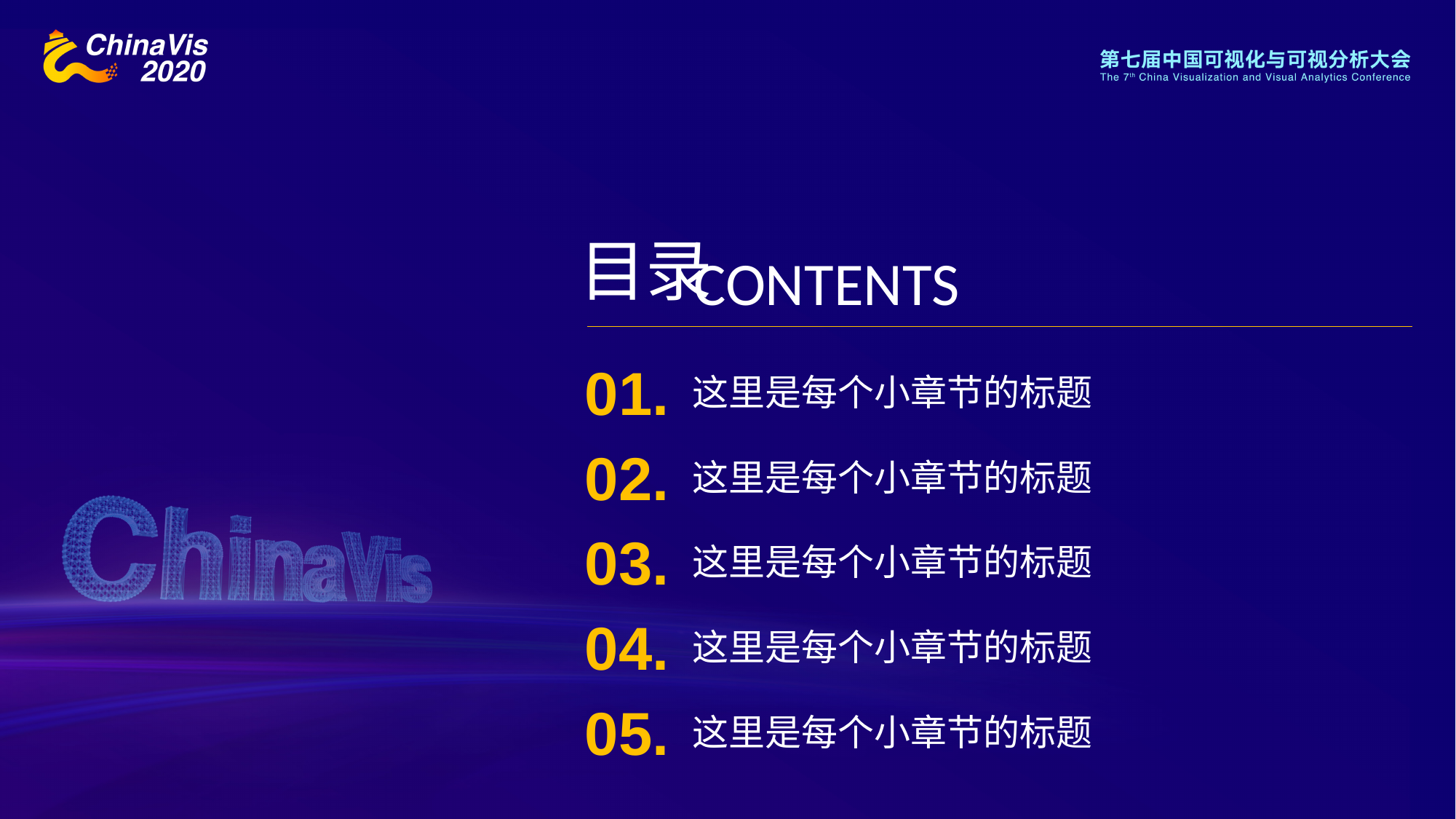

目录
contents
01.
这里是每个小章节的标题
02.
这里是每个小章节的标题
03.
这里是每个小章节的标题
04.
这里是每个小章节的标题
05.
这里是每个小章节的标题